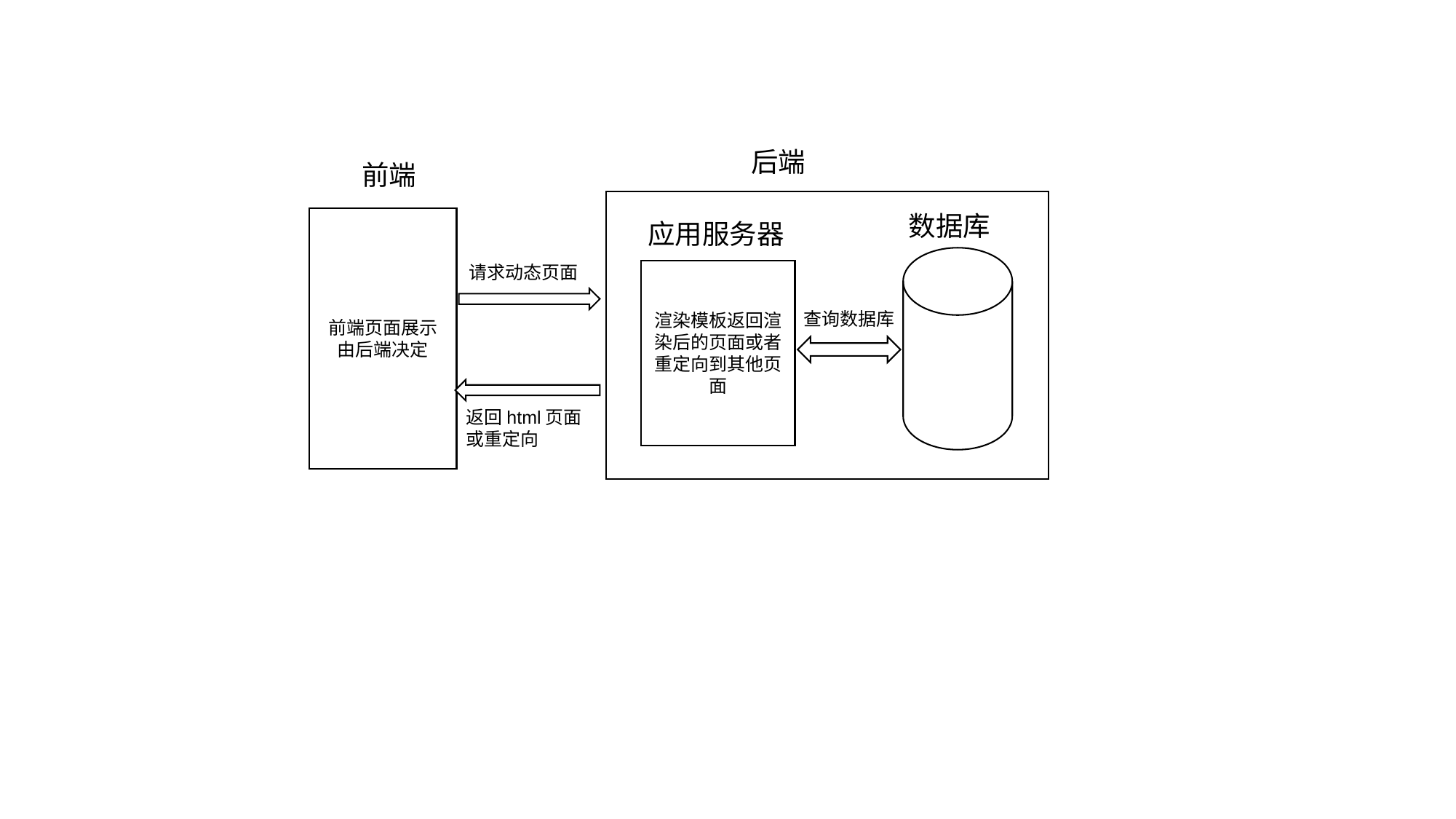

后端
前端

数据库
前端页面展示由后端决定
应用服务器

请求动态页面
渲染模板返回渲染后的页面或者重定向到其他页面

查询数据库

返回html页面或重定向